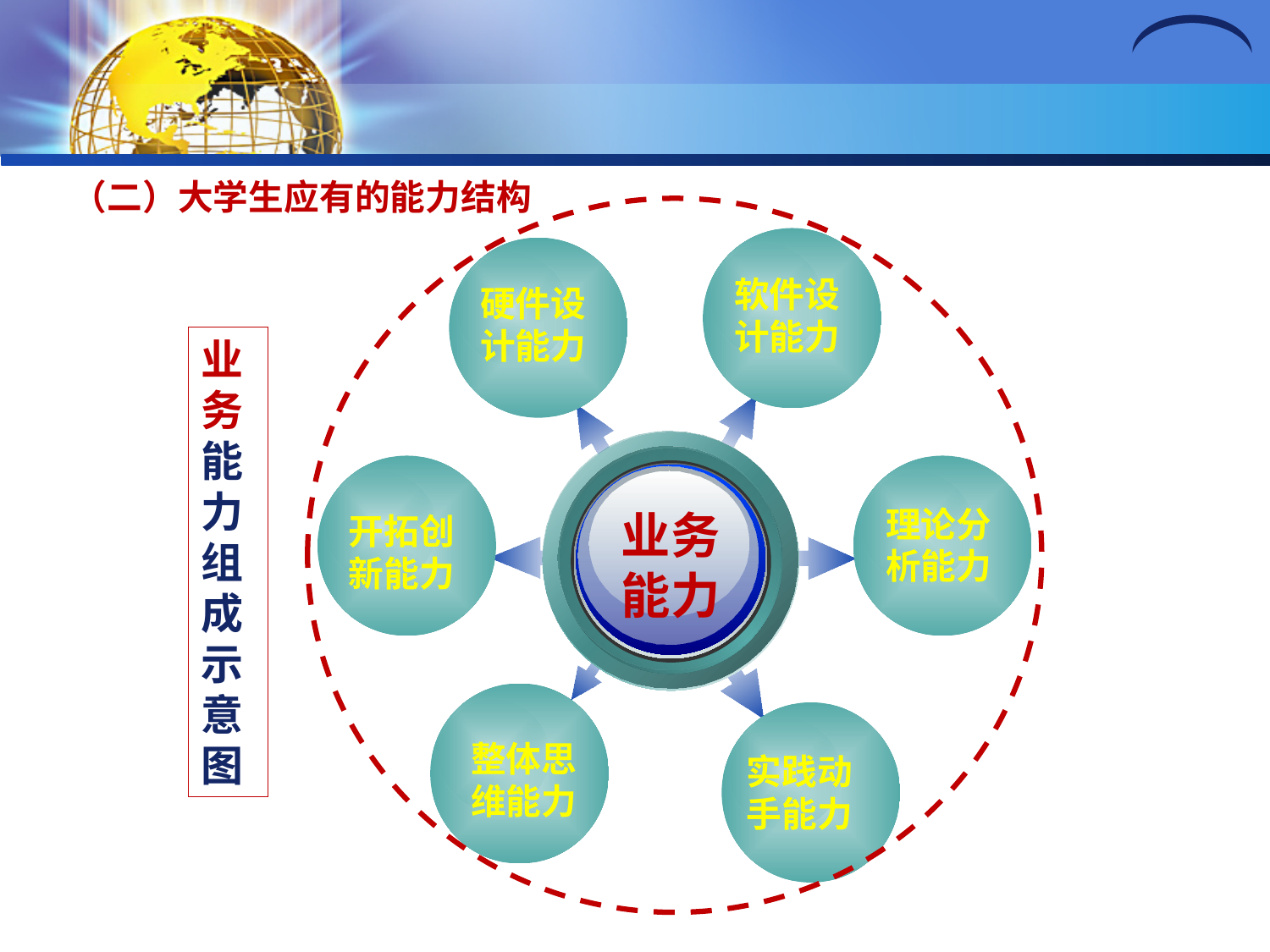

（二）大学生应有的能力结构

软件设计能力
硬件设计能力

理论分析能力
业务
能力
开拓创新能力

整体思维能力
实践动手能力
业务能力组成示意图